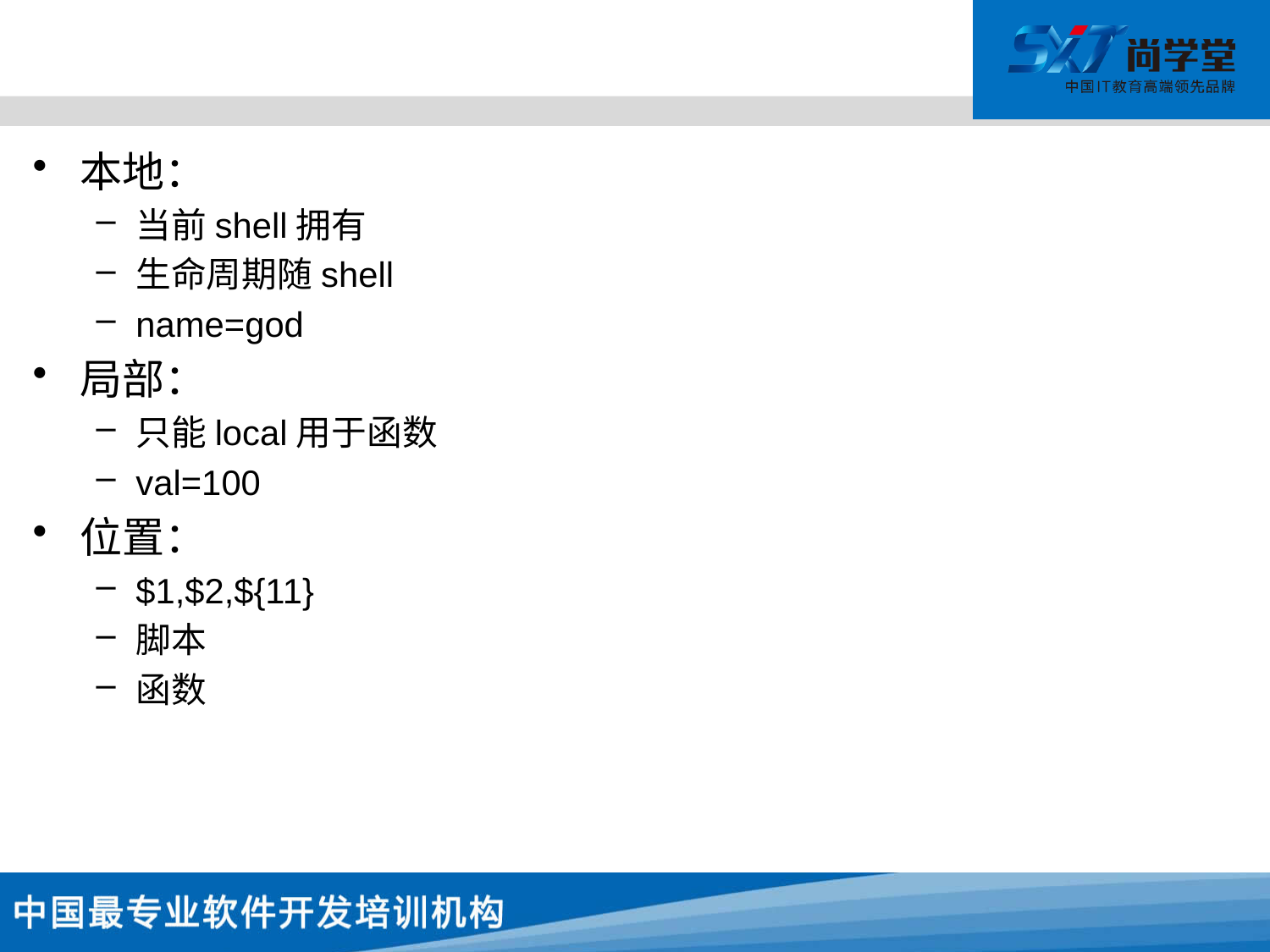

#
本地：
当前shell拥有
生命周期随shell
name=god
局部：
只能local用于函数
val=100
位置：
$1,$2,${11}
脚本
函数